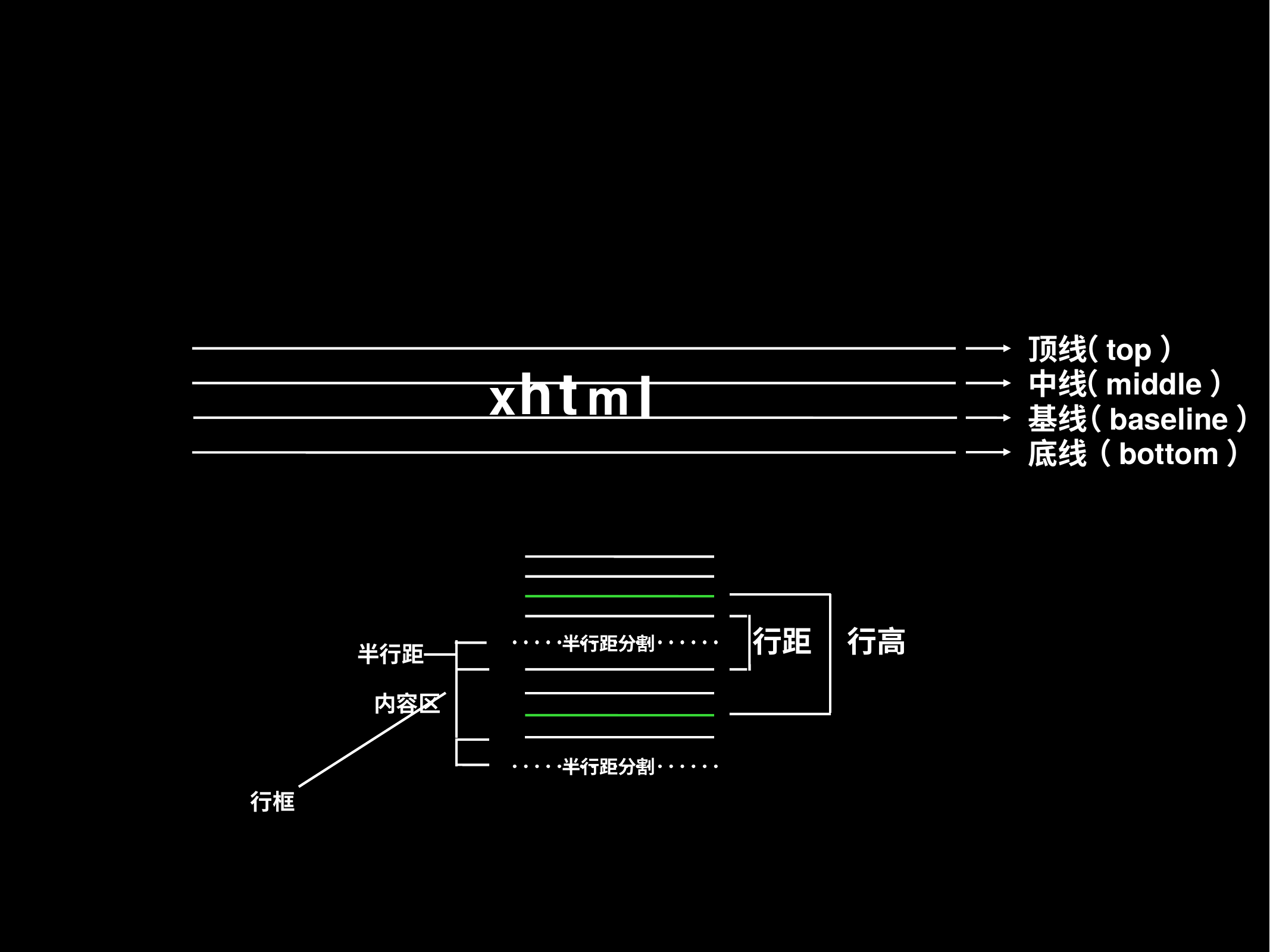

顶线
（top）

t
h
l
中线
（middle）
x
m

基线
（baseline）

底线
（bottom）

行距

行高

半行距分割
半行距

内容区

半行距分割

行框